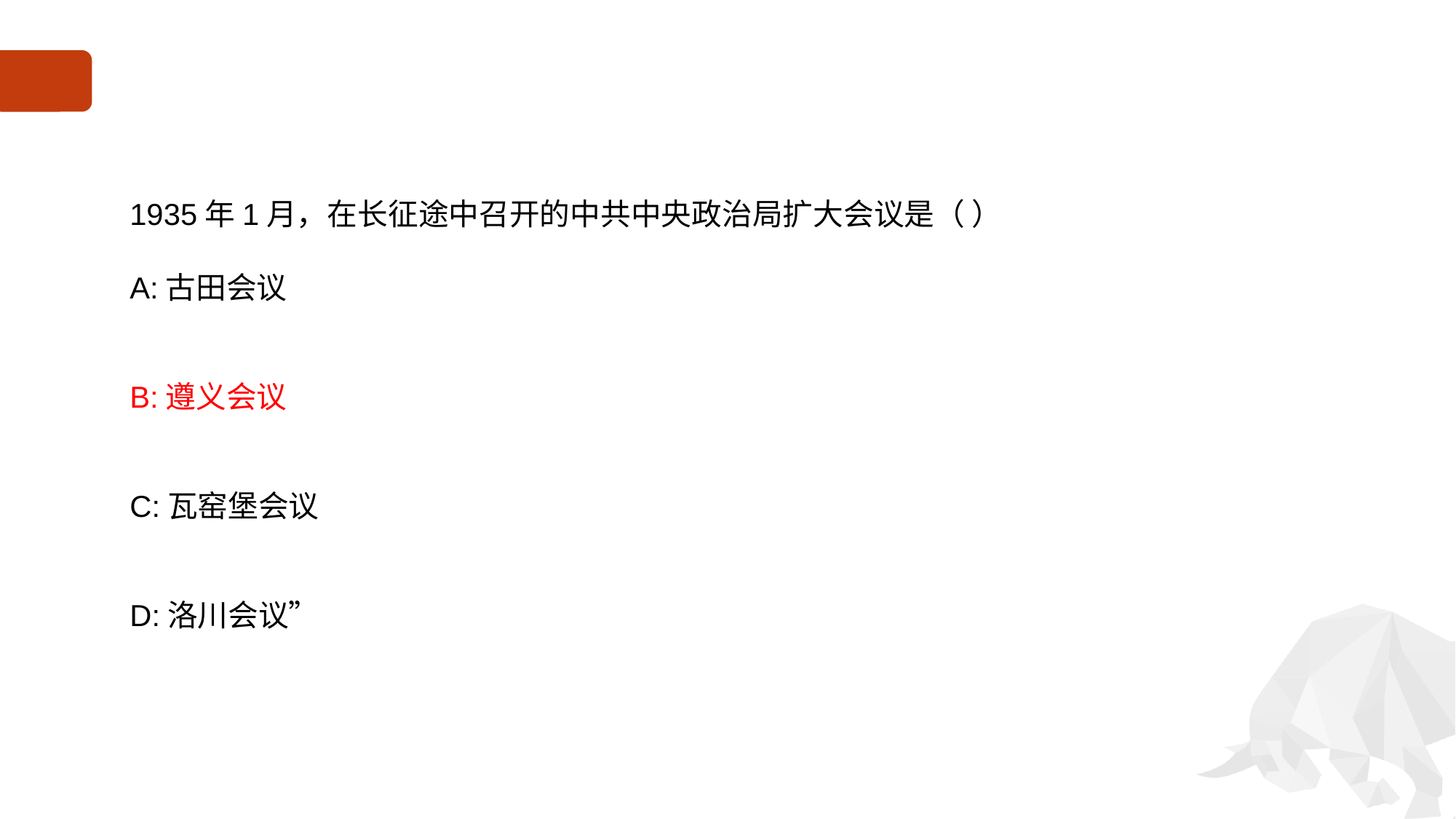

#
1935年1月，在长征途中召开的中共中央政治局扩大会议是（ ）

A:古田会议

B:遵义会议

C:瓦窑堡会议

D:洛川会议”